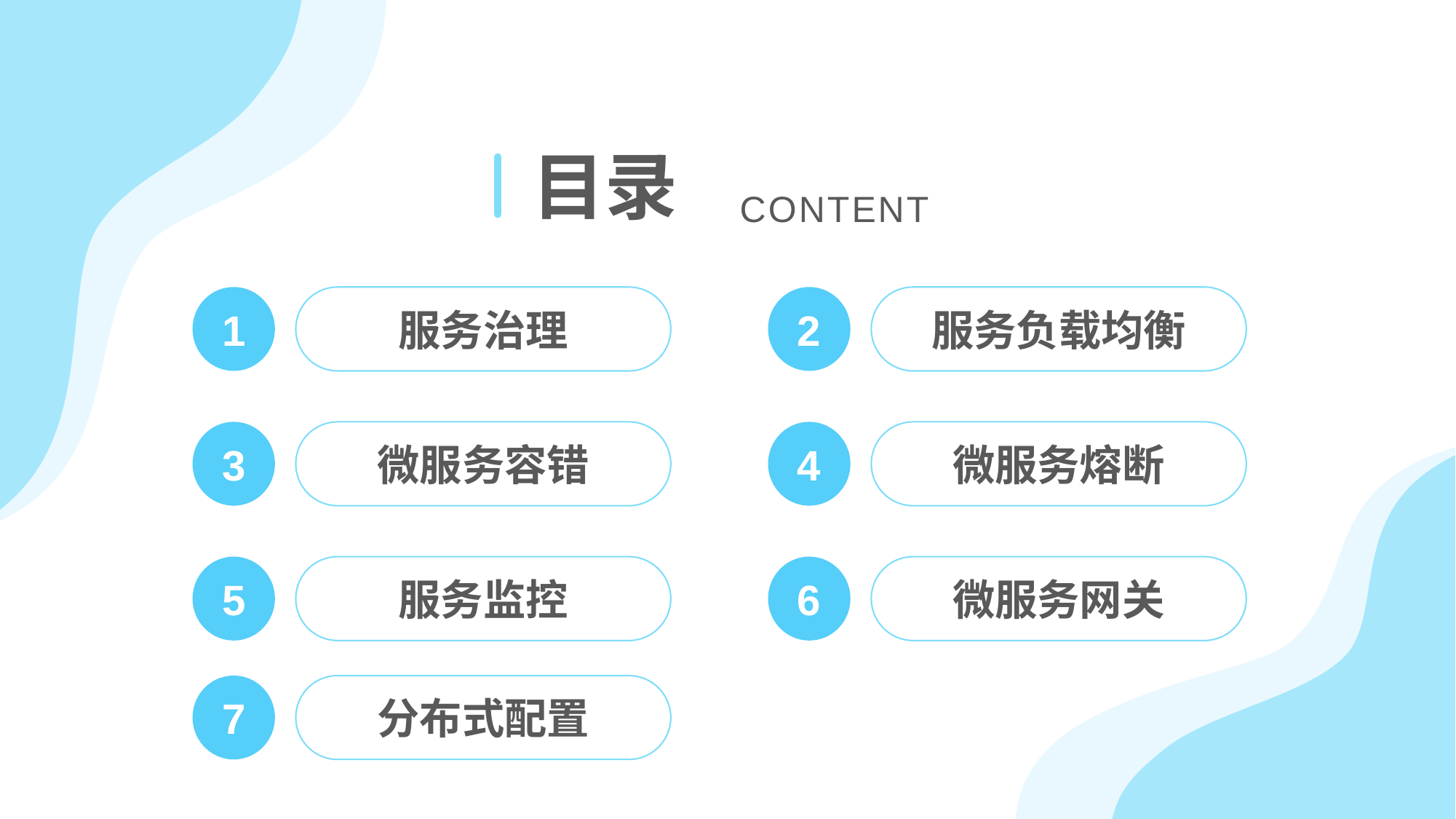

目录
CONTENT
1
服务治理
2
服务负载均衡
4
微服务熔断
3
微服务容错
6
5
服务监控
微服务网关
7
分布式配置